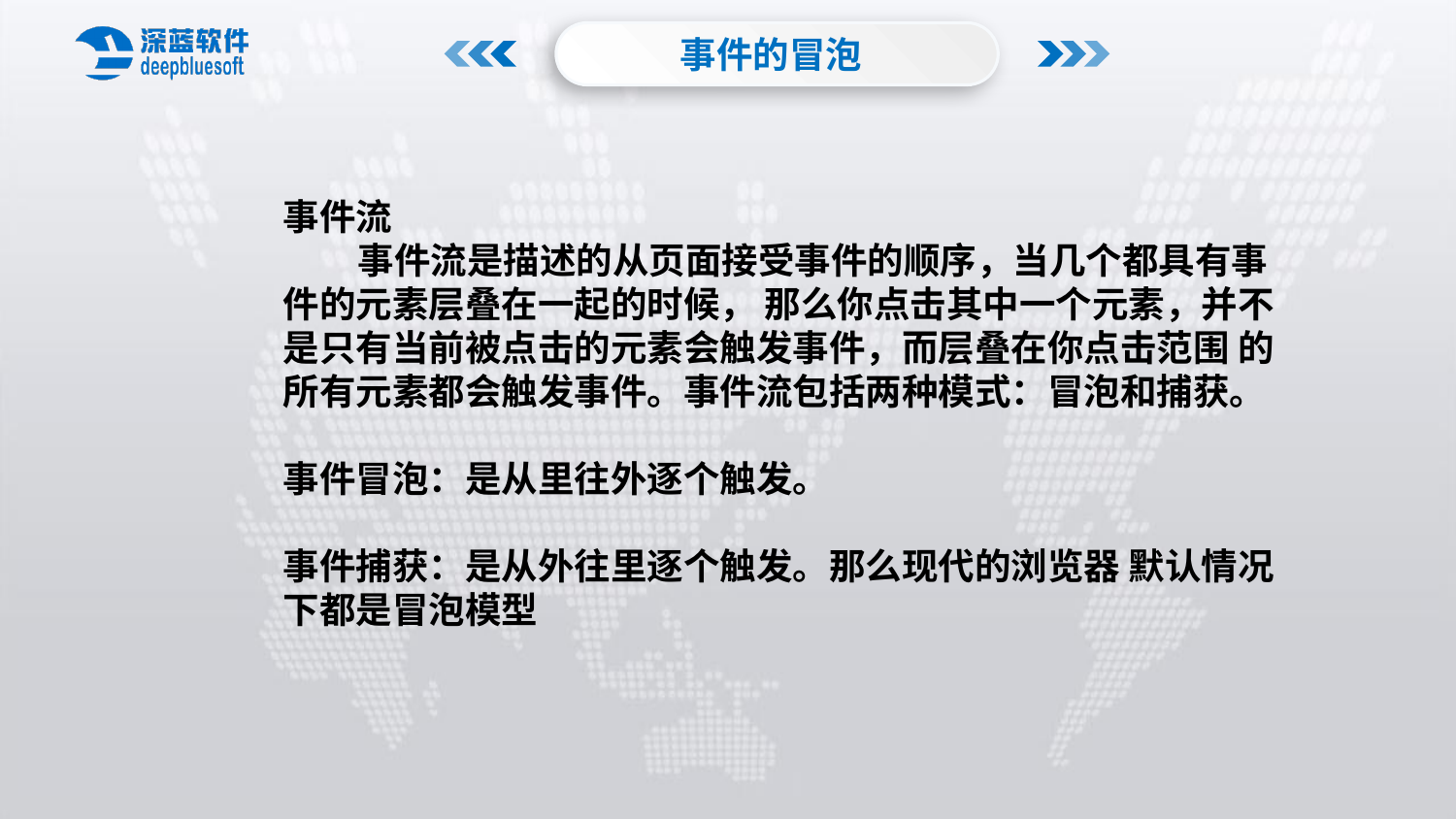

事件的冒泡

事件流
        事件流是描述的从页面接受事件的顺序，当几个都具有事件的元素层叠在一起的时候， 那么你点击其中一个元素，并不是只有当前被点击的元素会触发事件，而层叠在你点击范围 的所有元素都会触发事件。事件流包括两种模式：冒泡和捕获。

事件冒泡：是从里往外逐个触发。

事件捕获：是从外往里逐个触发。那么现代的浏览器 默认情况下都是冒泡模型